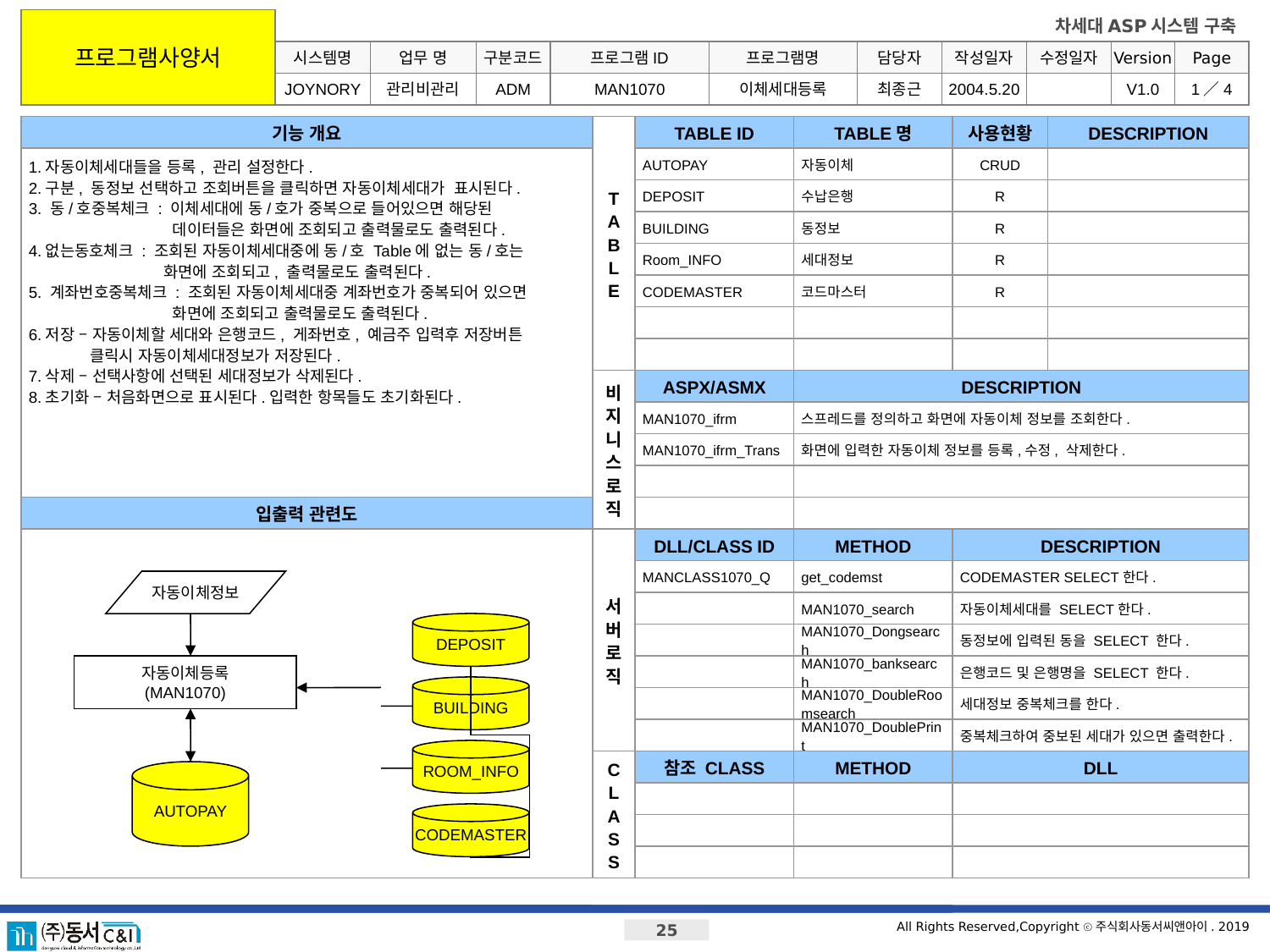

프로그램사양서
시스템명
업무 명
구분코드
프로그램ID
프로그램명
JOYNORY
관리비관리
ADM
MAN1070
이체세대등록
최종근
2004.5.20

V1.0
1／4
기능 개요
T
A
B
L
E
TABLE ID
TABLE명
사용현황
DESCRIPTION
1.자동이체세대들을 등록, 관리 설정한다.
2.구분, 동정보 선택하고 조회버튼을 클릭하면 자동이체세대가  표시된다.
3. 동/호중복체크 : 이체세대에 동/호가 중복으로 들어있으면 해당된
    	   데이터들은 화면에 조회되고 출력물로도 출력된다.
4.없는동호체크 : 조회된 자동이체세대중에 동/호 Table에 없는 동/호는
 	 화면에 조회되고, 출력물로도 출력된다.
5. 계좌번호중복체크 : 조회된 자동이체세대중 계좌번호가 중복되어 있으면
	   화면에 조회되고 출력물로도 출력된다.
6.저장 – 자동이체할 세대와 은행코드, 게좌번호, 예금주 입력후 저장버튼
             클릭시 자동이체세대정보가 저장된다.
7.삭제 – 선택사항에 선택된 세대정보가 삭제된다.
8.초기화 – 처음화면으로 표시된다.입력한 항목들도 초기화된다.

AUTOPAY
자동이체
CRUD

DEPOSIT
수납은행
R

BUILDING
동정보
R

Room_INFO
세대정보
R

CODEMASTER
코드마스터
R

비지니스로직
ASPX/ASMX
DESCRIPTION
MAN1070_ifrm
스프레드를 정의하고 화면에 자동이체 정보를 조회한다.
MAN1070_ifrm_Trans
화면에 입력한 자동이체 정보를 등록,수정, 삭제한다.

입출력 관련도

서버로직
DLL/CLASS ID
METHOD
DESCRIPTION
MANCLASS1070_Q
get_codemst
CODEMASTER SELECT한다.
자동이체정보

MAN1070_search
자동이체세대를 SELECT한다.

DEPOSIT

MAN1070_Dongsearch
동정보에 입력된 동을 SELECT 한다.
자동이체등록
(MAN1070)

MAN1070_banksearch
은행코드 및 은행명을 SELECT 한다.
BUILDING

MAN1070_DoubleRoomsearch
세대정보 중복체크를 한다.

MAN1070_DoublePrint
중복체크하여 중보된 세대가 있으면 출력한다.
ROOM_INFO
C
L
A
S
S
참조 CLASS
METHOD
DLL
AUTOPAY

CODEMASTER